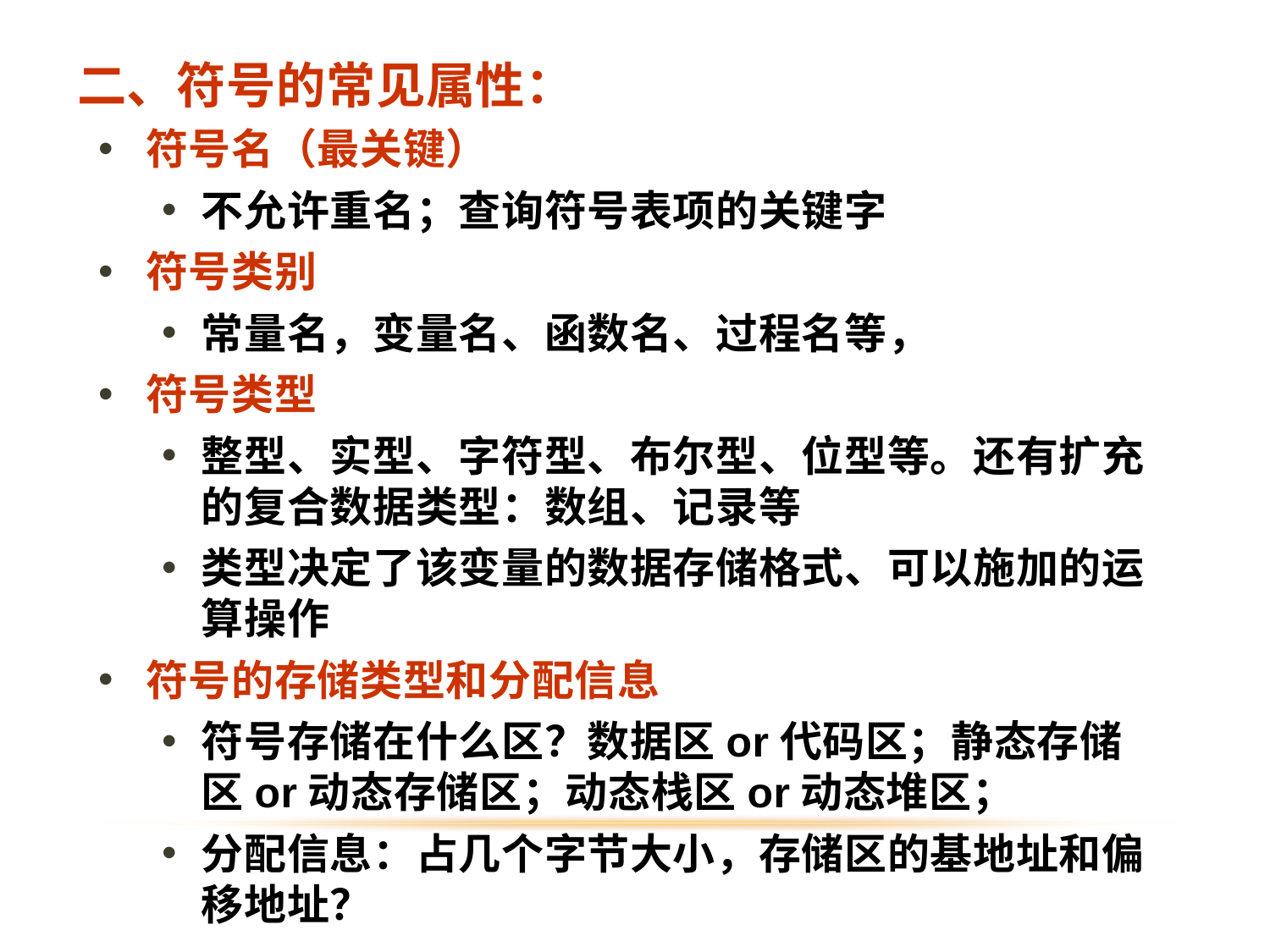

二、符号的常见属性：
符号名（最关键）
不允许重名；查询符号表项的关键字
符号类别
常量名，变量名、函数名、过程名等，
符号类型
整型、实型、字符型、布尔型、位型等。还有扩充的复合数据类型：数组、记录等
类型决定了该变量的数据存储格式、可以施加的运算操作
符号的存储类型和分配信息
符号存储在什么区？数据区or代码区；静态存储区or动态存储区；动态栈区or动态堆区；
分配信息：占几个字节大小，存储区的基地址和偏移地址？